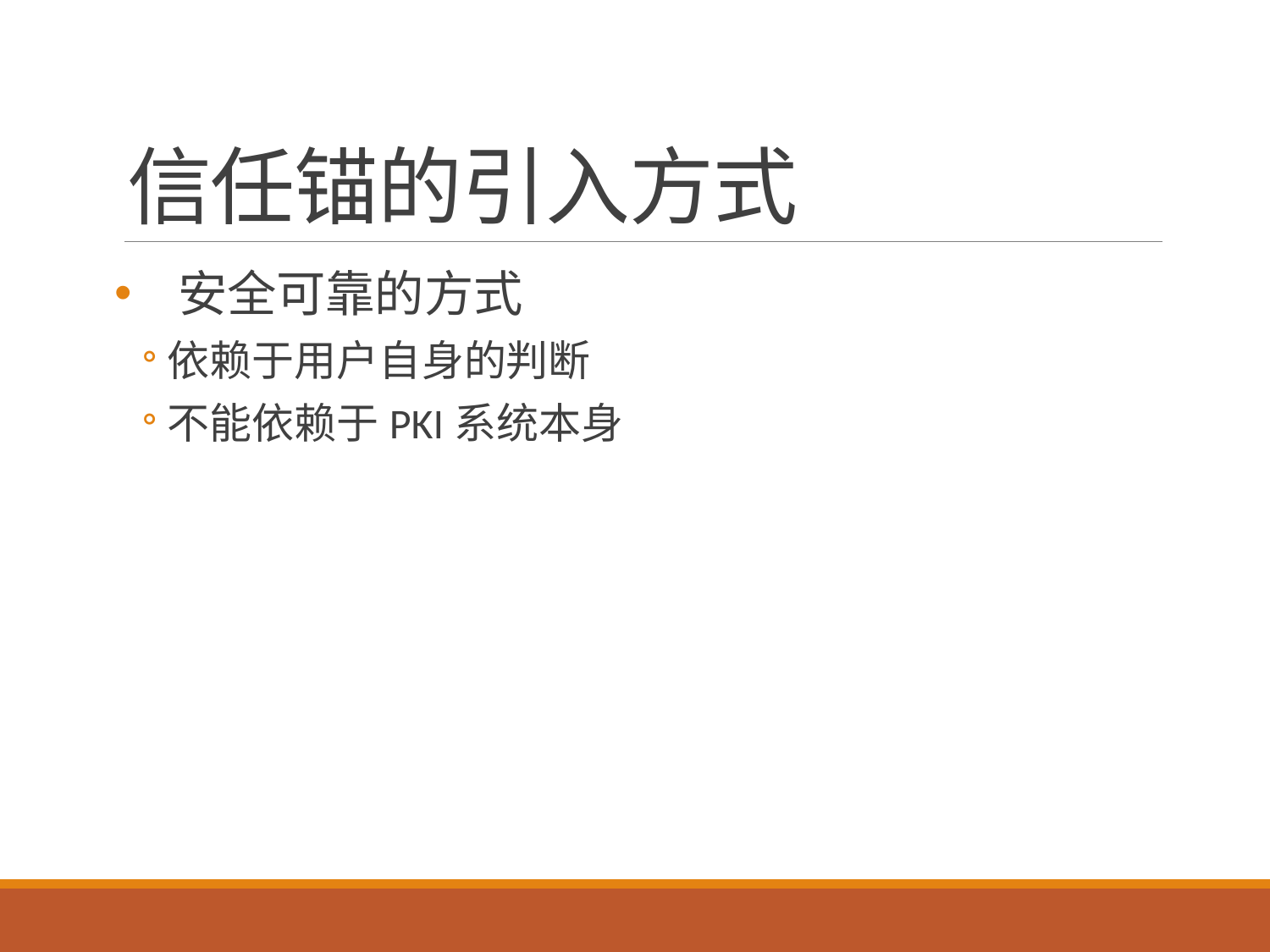

# 信任锚的引入方式
安全可靠的方式
依赖于用户自身的判断
不能依赖于PKI系统本身
35